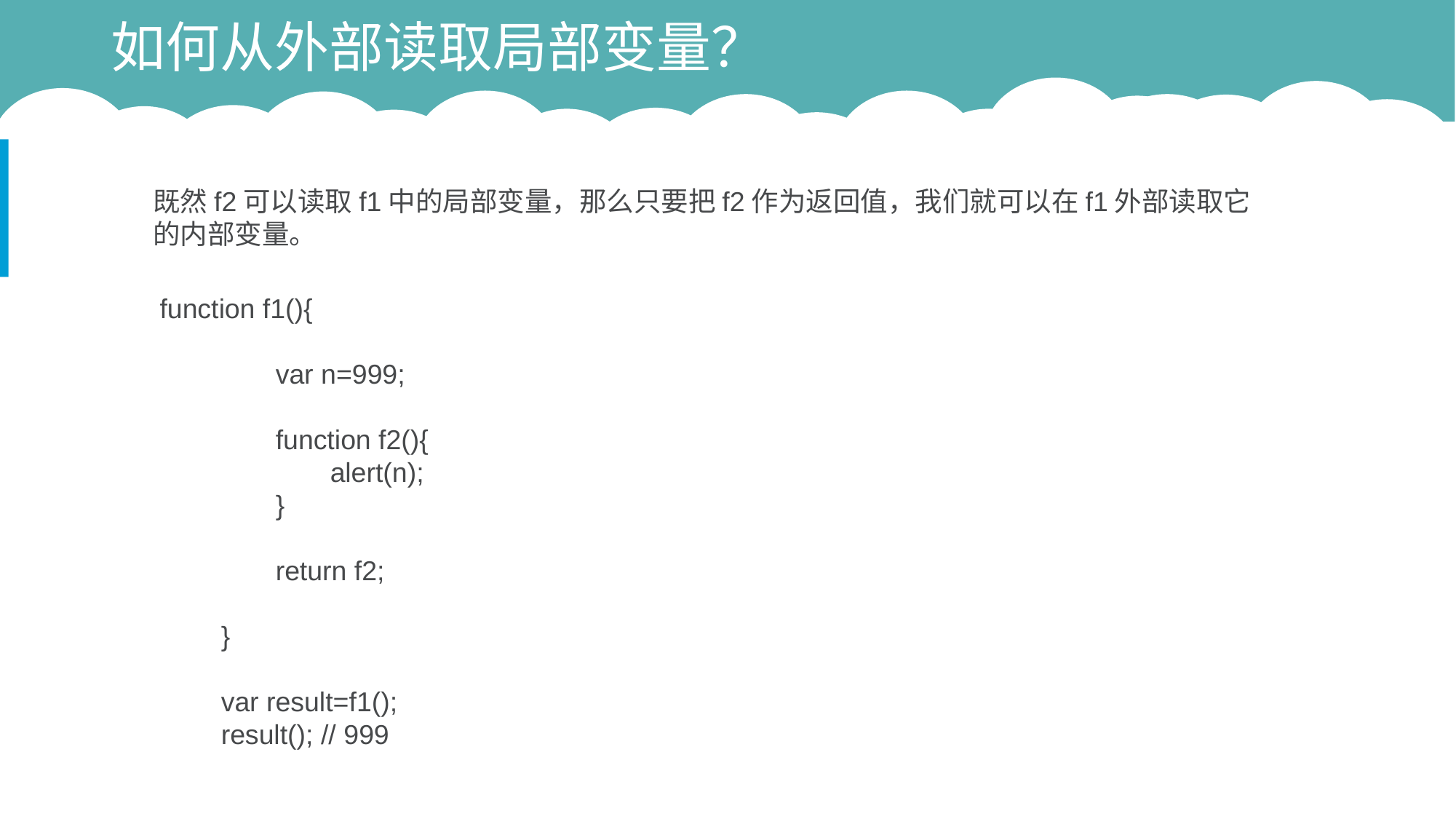

# 如何从外部读取局部变量？

既然f2可以读取f1中的局部变量，那么只要把f2作为返回值，我们就可以在f1外部读取它的内部变量。
function f1(){

　　　　var n=999;

　　　　function f2(){
　　　　　　alert(n);
　　　　}

　　　　return f2;

　　}

　　var result=f1();
　　result(); // 999